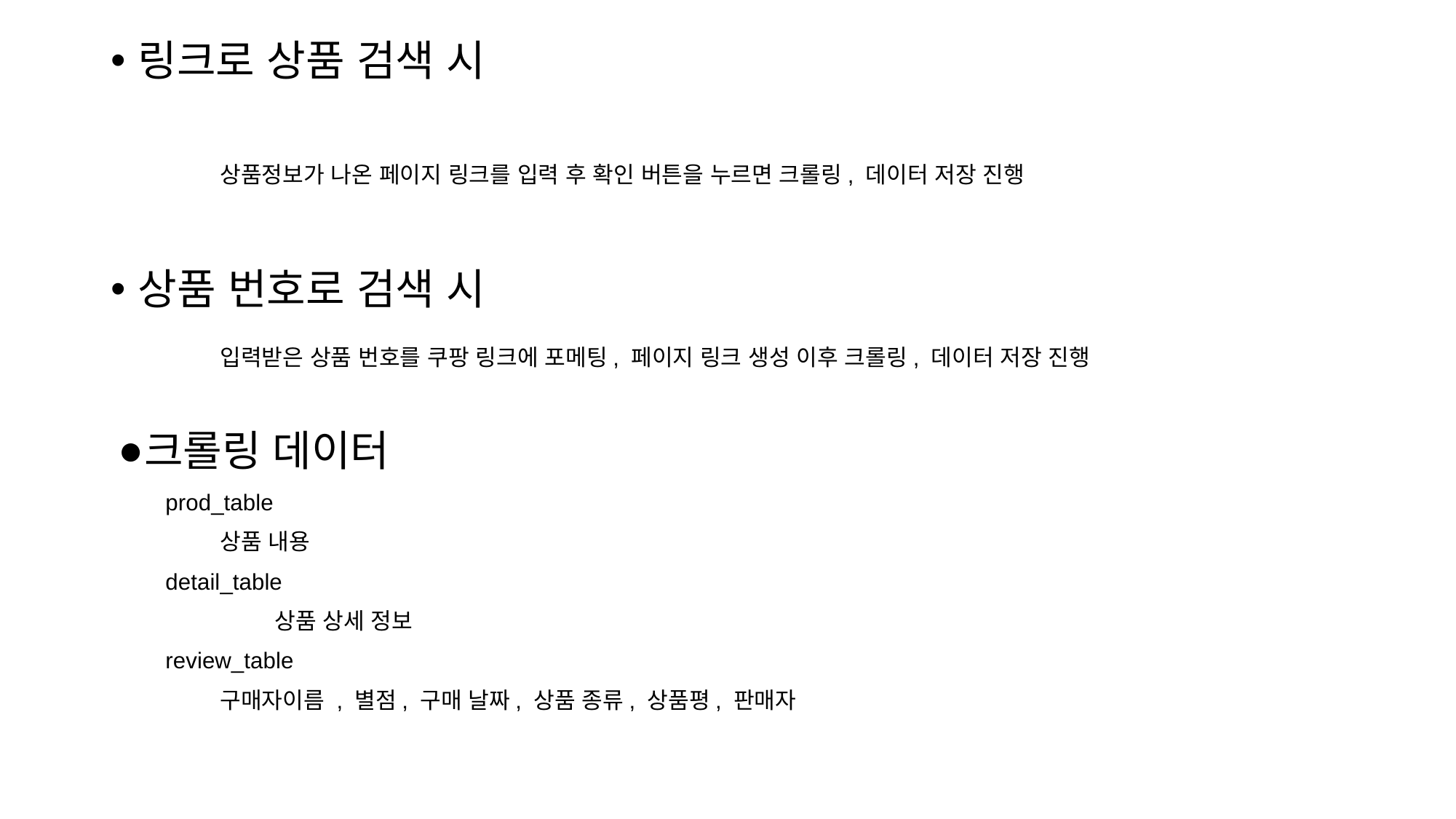

링크로 상품 검색 시

	상품정보가 나온 페이지 링크를 입력 후 확인 버튼을 누르면 크롤링, 데이터 저장 진행

상품 번호로 검색 시
	입력받은 상품 번호를 쿠팡 링크에 포메팅, 페이지 링크 생성 이후 크롤링, 데이터 저장 진행

크롤링 데이터
prod_table
상품 내용
detail_table
	상품 상세 정보
review_table
구매자이름 , 별점, 구매 날짜, 상품 종류, 상품평, 판매자